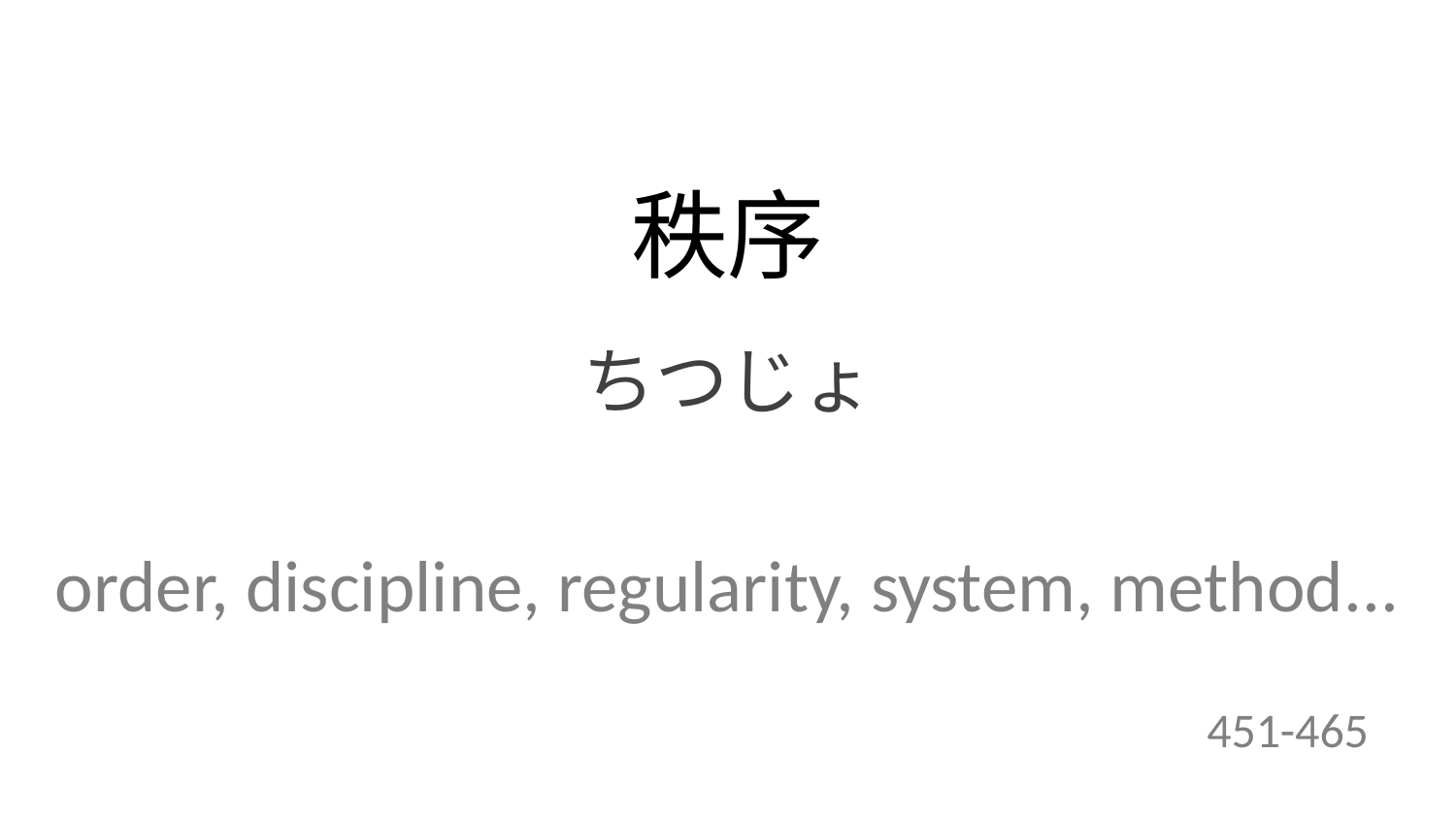

秩序

ちつじょ
order, discipline, regularity, system, method...
451-465